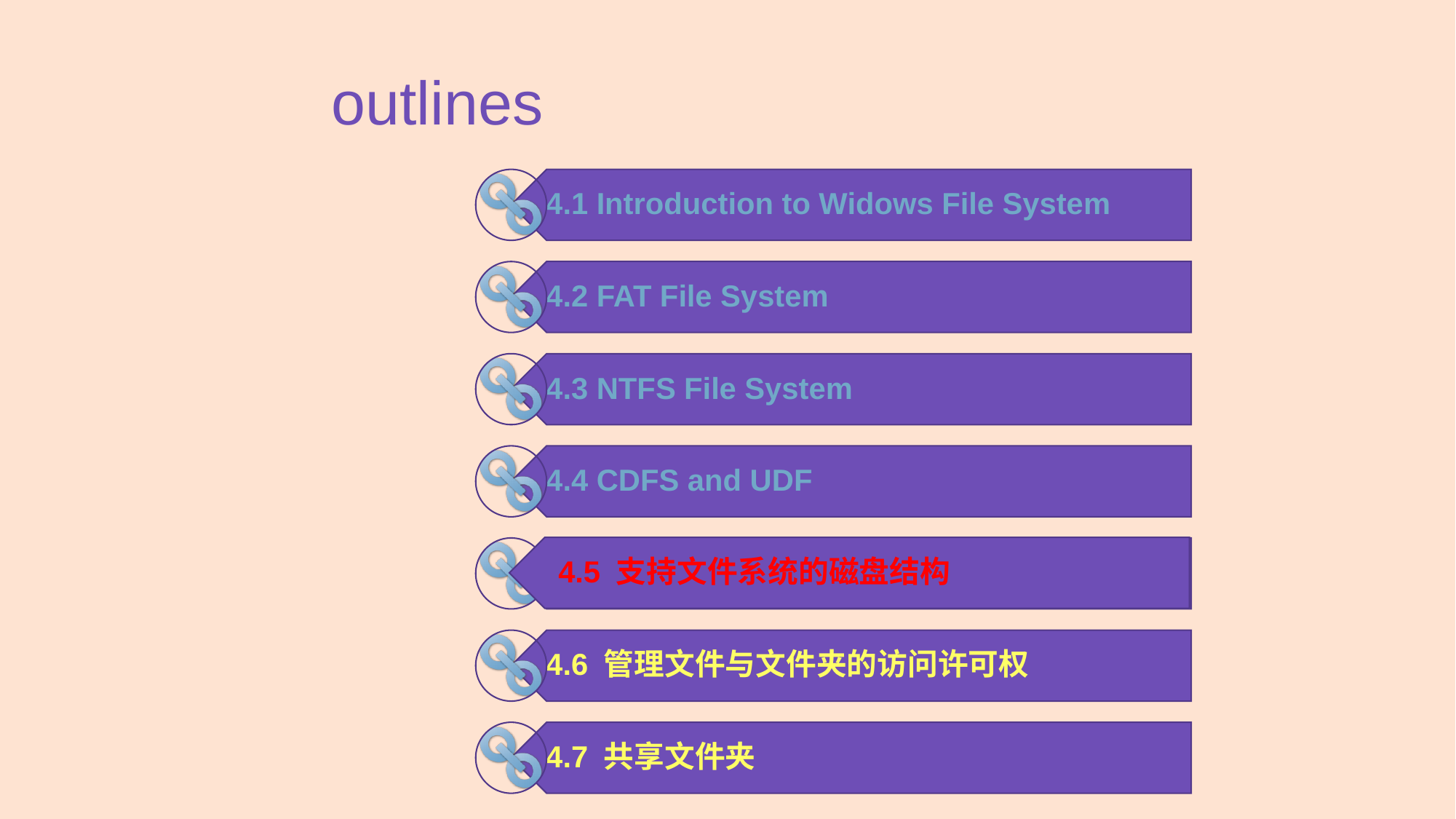

# outlines
4.1 Introduction to Widows File System
4.2 FAT File System
4.3 NTFS File System
4.4 CDFS and UDF
4.5 支持文件系统的磁盘结构
4.6 管理文件与文件夹的访问许可权
4.7 共享文件夹

4.5 支持文件系统的磁盘结构